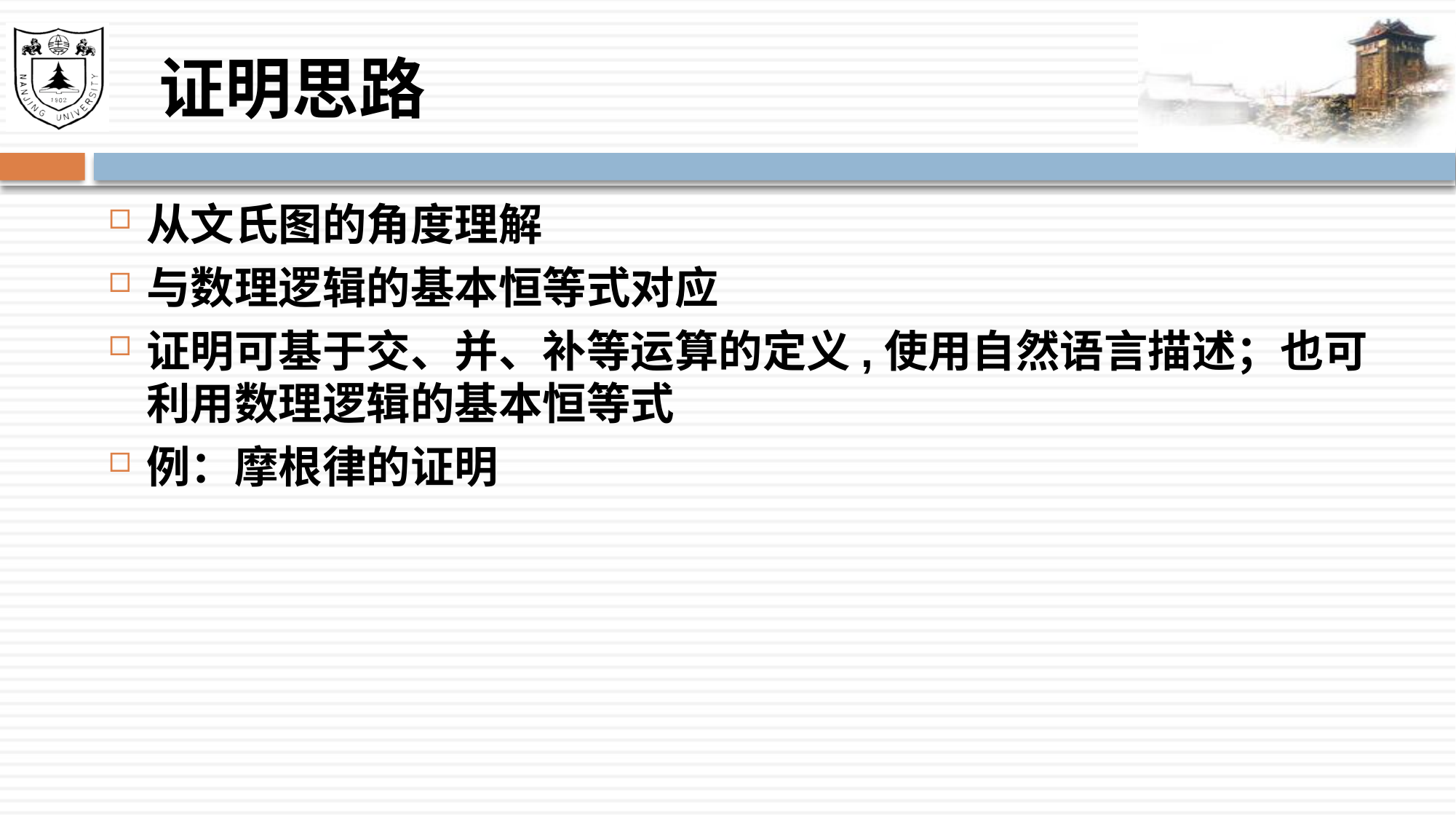

# 证明思路
从文氏图的角度理解
与数理逻辑的基本恒等式对应
证明可基于交、并、补等运算的定义,使用自然语言描述；也可利用数理逻辑的基本恒等式
例：摩根律的证明